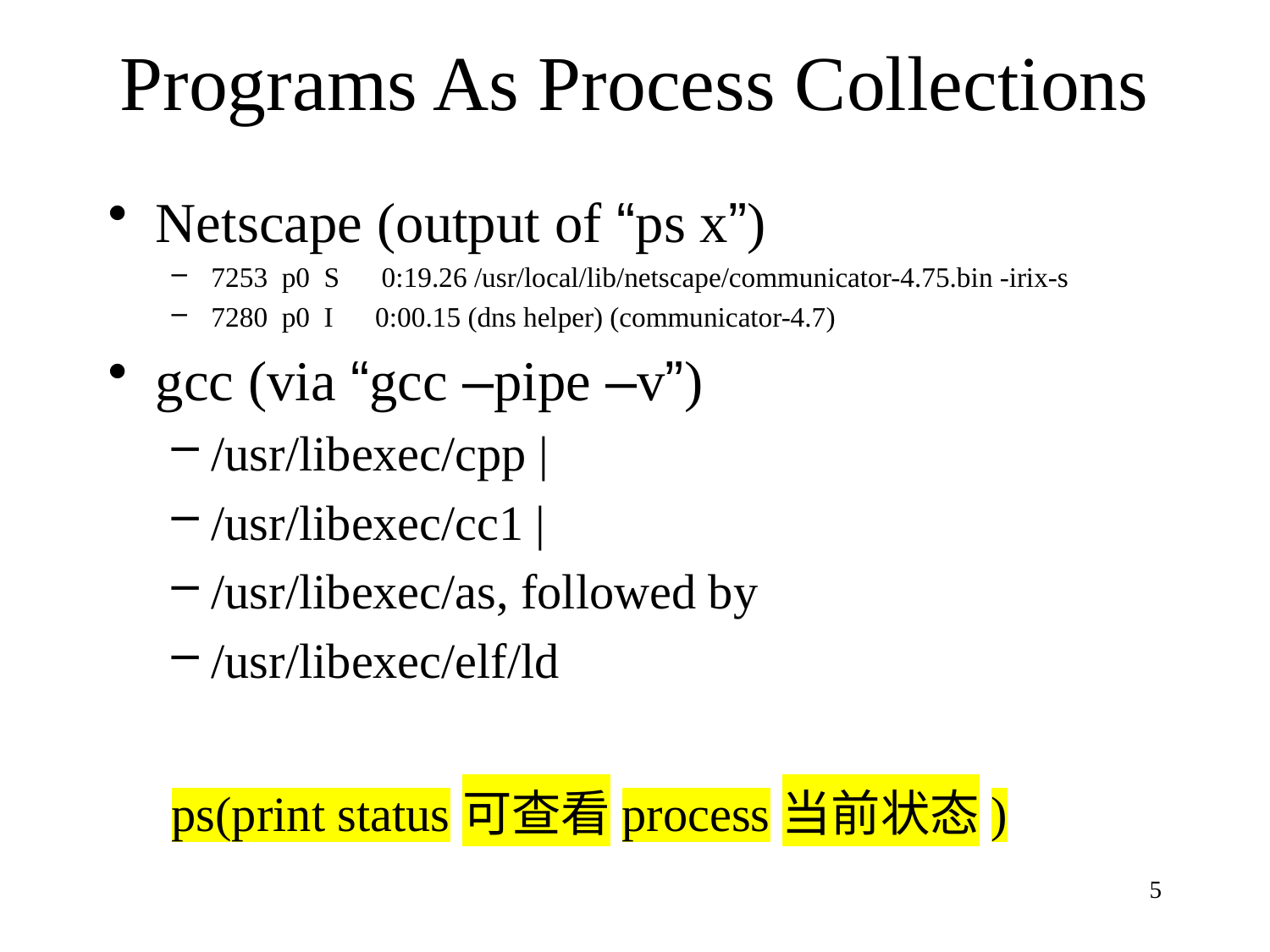

# Programs As Process Collections
Netscape (output of “ps x”)
7253  p0  S      0:19.26 /usr/local/lib/netscape/communicator-4.75.bin -irix-s
7280  p0  I      0:00.15 (dns helper) (communicator-4.7)
gcc (via “gcc –pipe –v”)
/usr/libexec/cpp |
/usr/libexec/cc1 |
/usr/libexec/as, followed by
/usr/libexec/elf/ld

ps(print status可查看process当前状态)
5